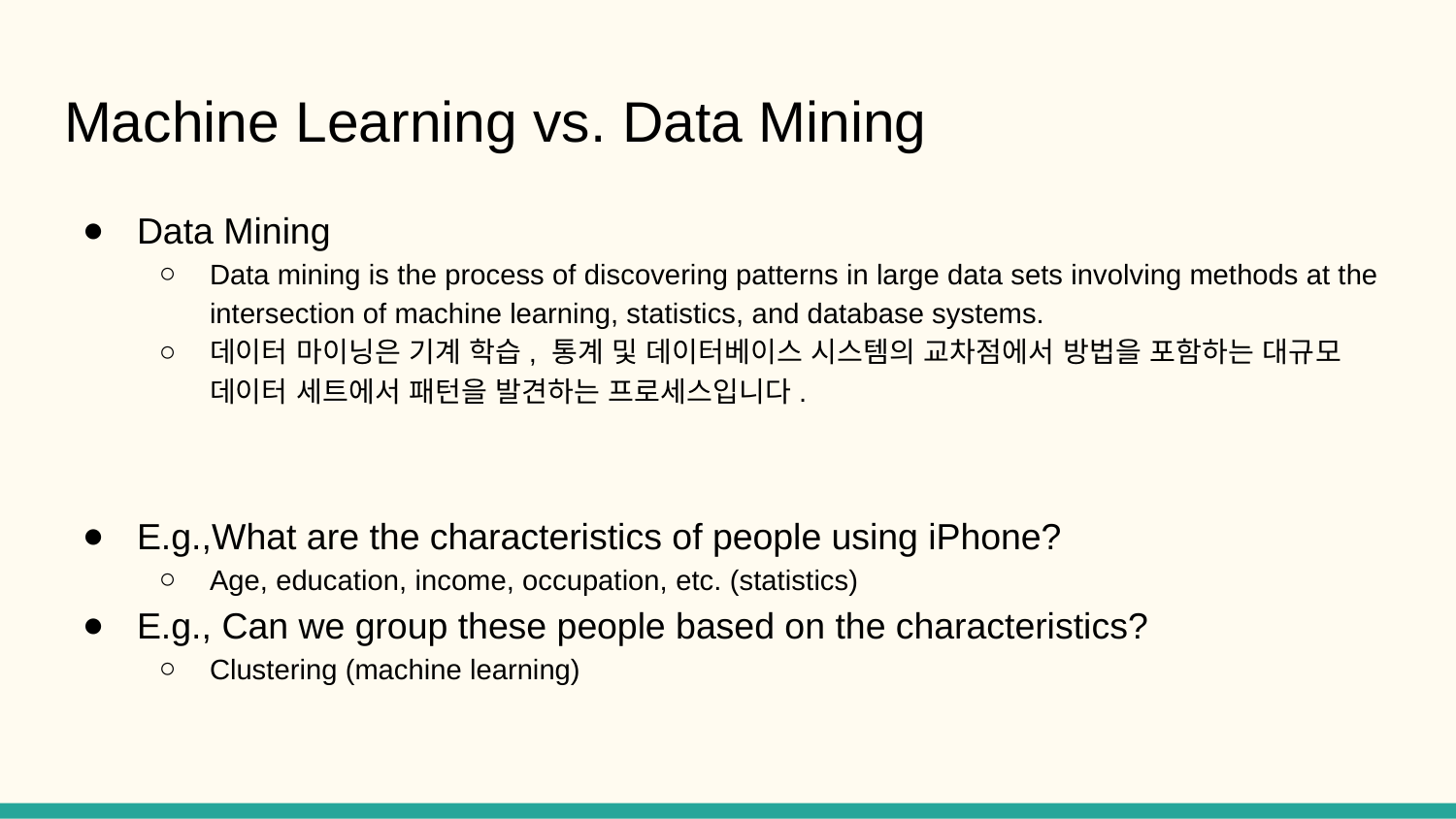

# Machine Learning vs. Data Mining
Data Mining
Data mining is the process of discovering patterns in large data sets involving methods at the intersection of machine learning, statistics, and database systems.
데이터 마이닝은 기계 학습, 통계 및 데이터베이스 시스템의 교차점에서 방법을 포함하는 대규모 데이터 세트에서 패턴을 발견하는 프로세스입니다.

E.g.,What are the characteristics of people using iPhone?
Age, education, income, occupation, etc. (statistics)
E.g., Can we group these people based on the characteristics?
Clustering (machine learning)